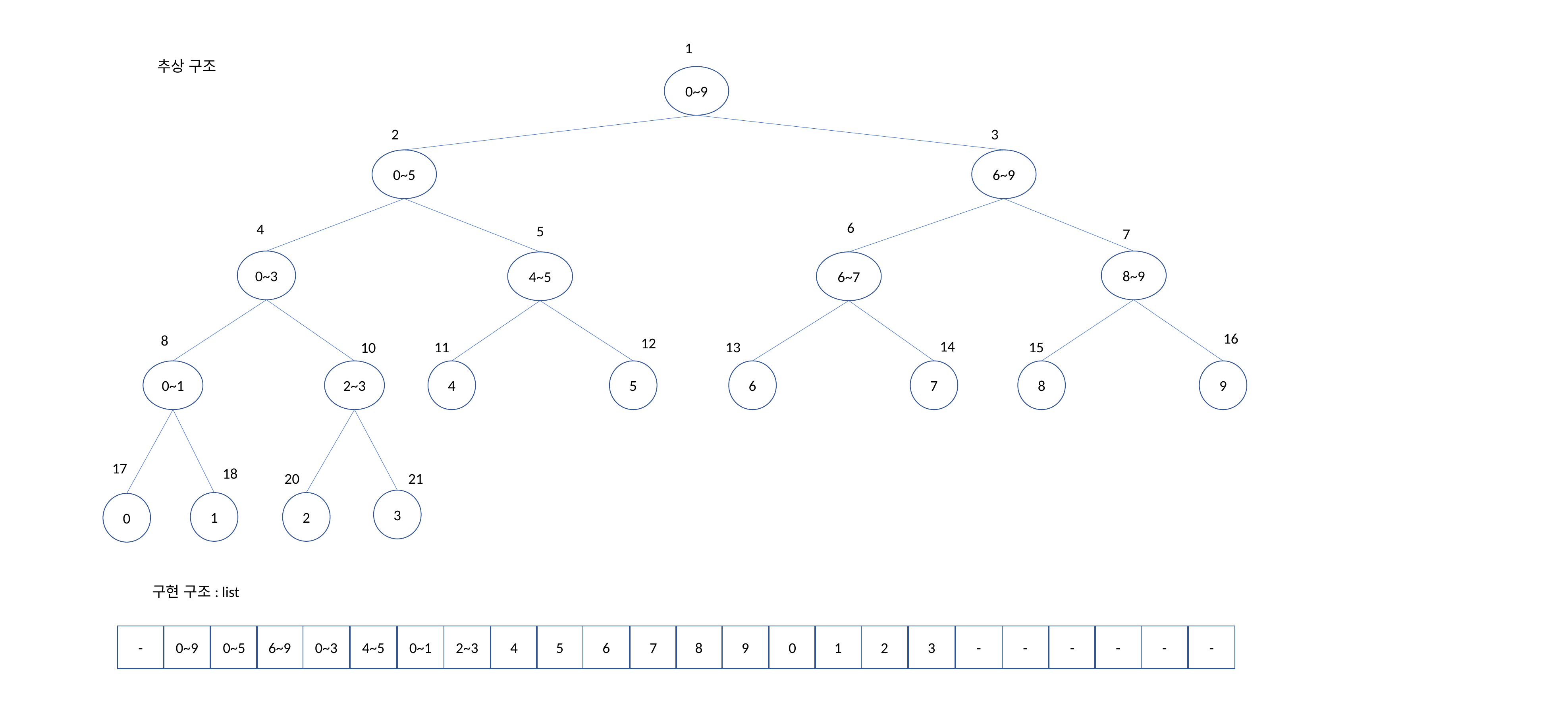

1
추상 구조
0~9
2
3
6~9
0~5
6
4
5
7
8~9
0~3
4~5
6~7
16
8
12
14
11
13
15
10
9
7
8
2~3
5
6
4
0~1
17
18
20
21
3
1
2
0
구현 구조: list
0
3
-
-
8
9
1
2
-
-
-
-
0~5
4~5
4
7
-
0~9
6~9
0~3
0~1
2~3
5
6